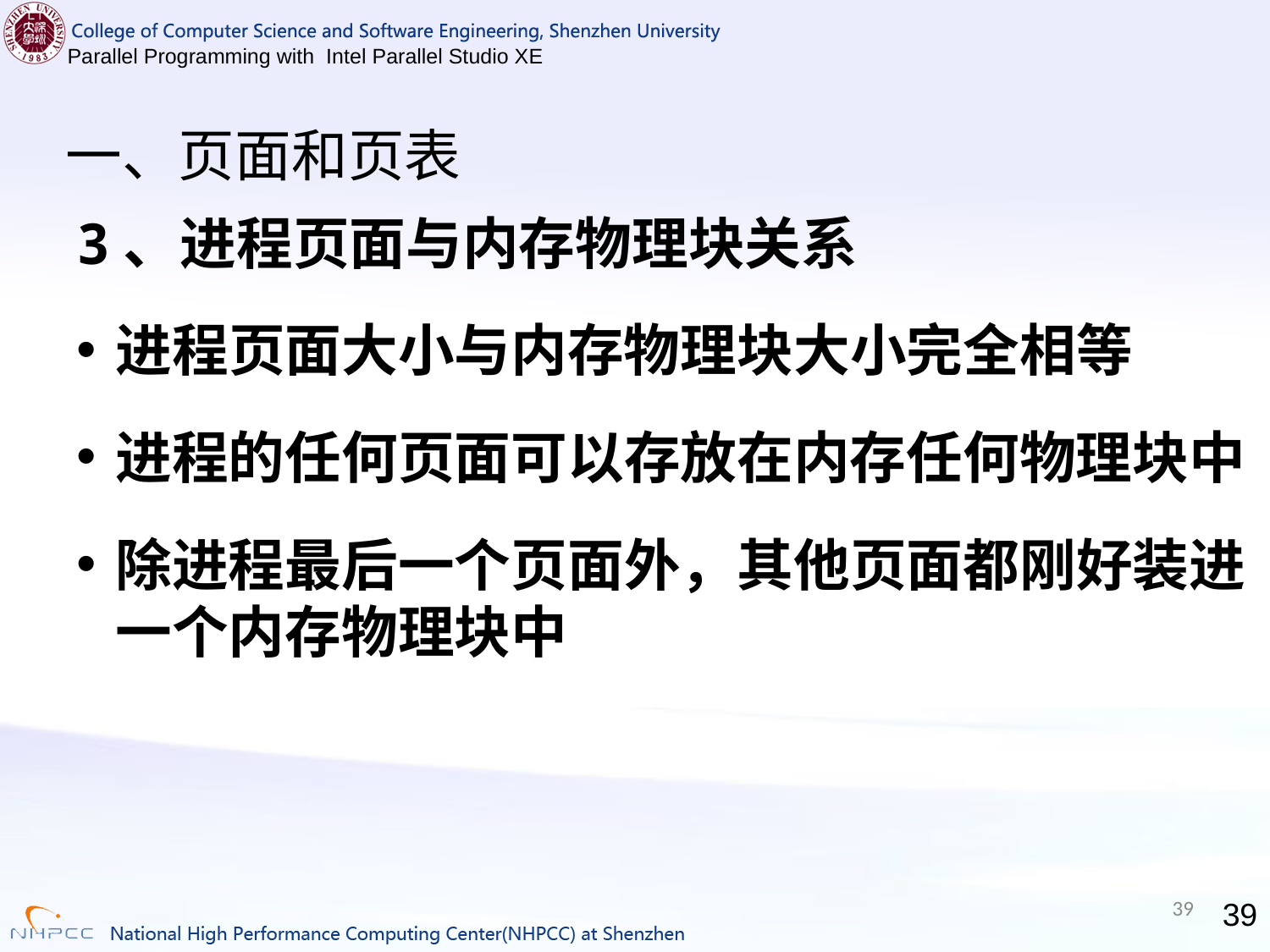

# 一、页面和页表
3、进程页面与内存物理块关系
进程页面大小与内存物理块大小完全相等
进程的任何页面可以存放在内存任何物理块中
除进程最后一个页面外，其他页面都刚好装进一个内存物理块中
39
39